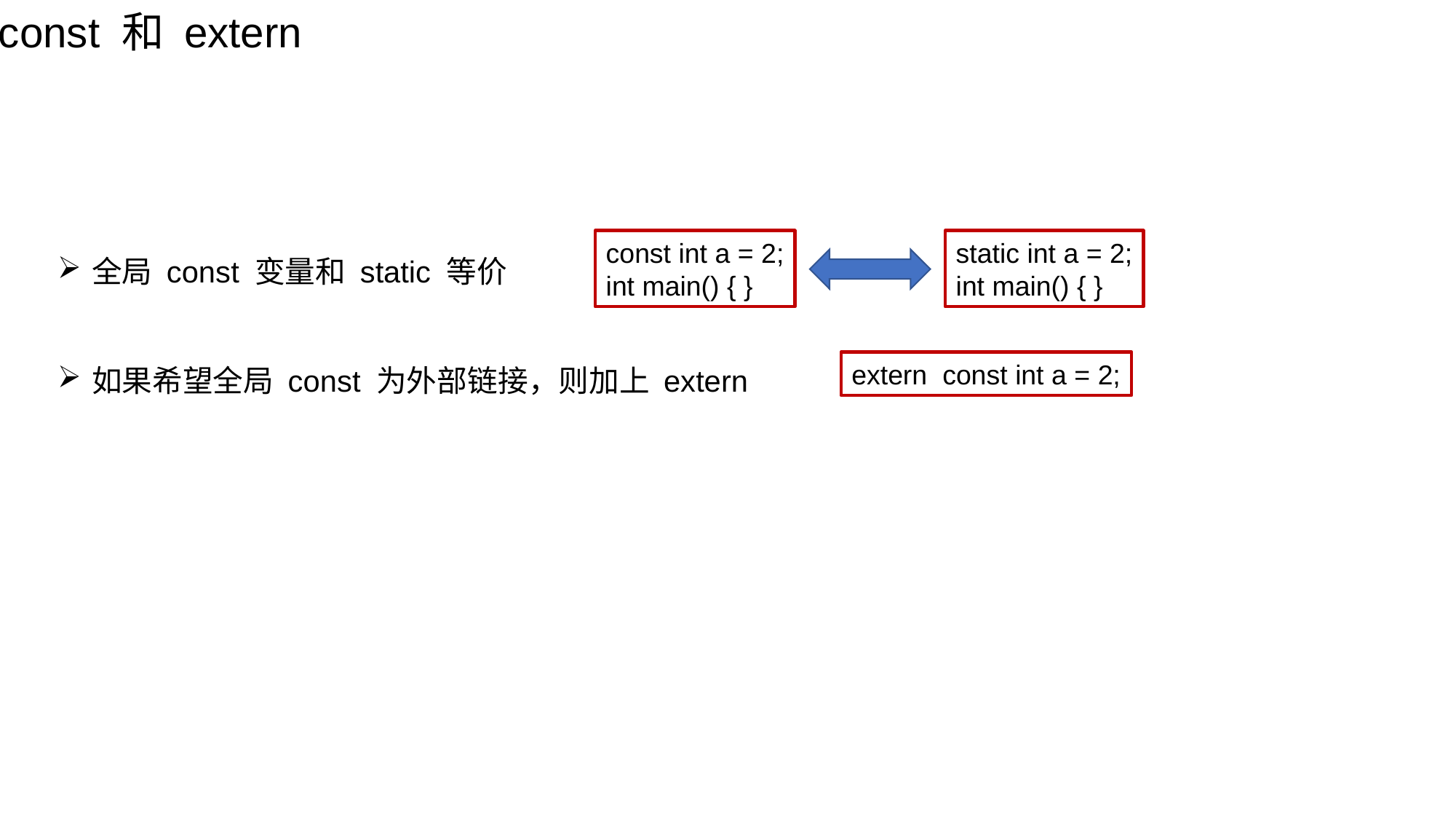

const 和 extern
static int a = 2;
int main() { }
const int a = 2;
int main() { }

全局 const 变量和 static 等价

如果希望全局 const 为外部链接，则加上 extern
extern  const int a = 2;